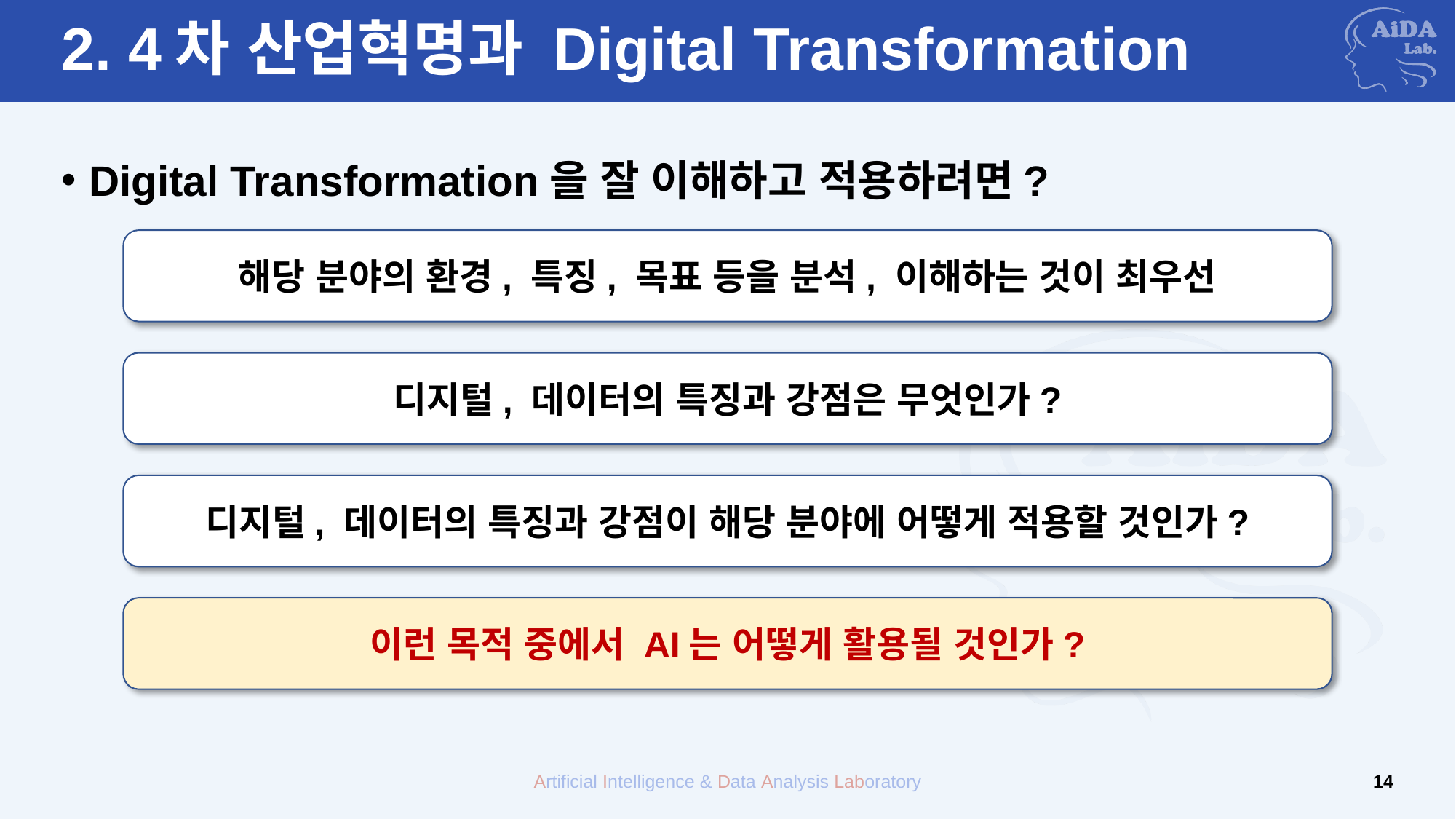

# 2. 4차 산업혁명과 Digital Transformation
Digital Transformation을 잘 이해하고 적용하려면?

해당 분야의 환경, 특징, 목표 등을 분석, 이해하는 것이 최우선
디지털, 데이터의 특징과 강점은 무엇인가?
디지털, 데이터의 특징과 강점이 해당 분야에 어떻게 적용할 것인가?
이런 목적 중에서 AI는 어떻게 활용될 것인가?
Artificial Intelligence & Data Analysis Laboratory
14